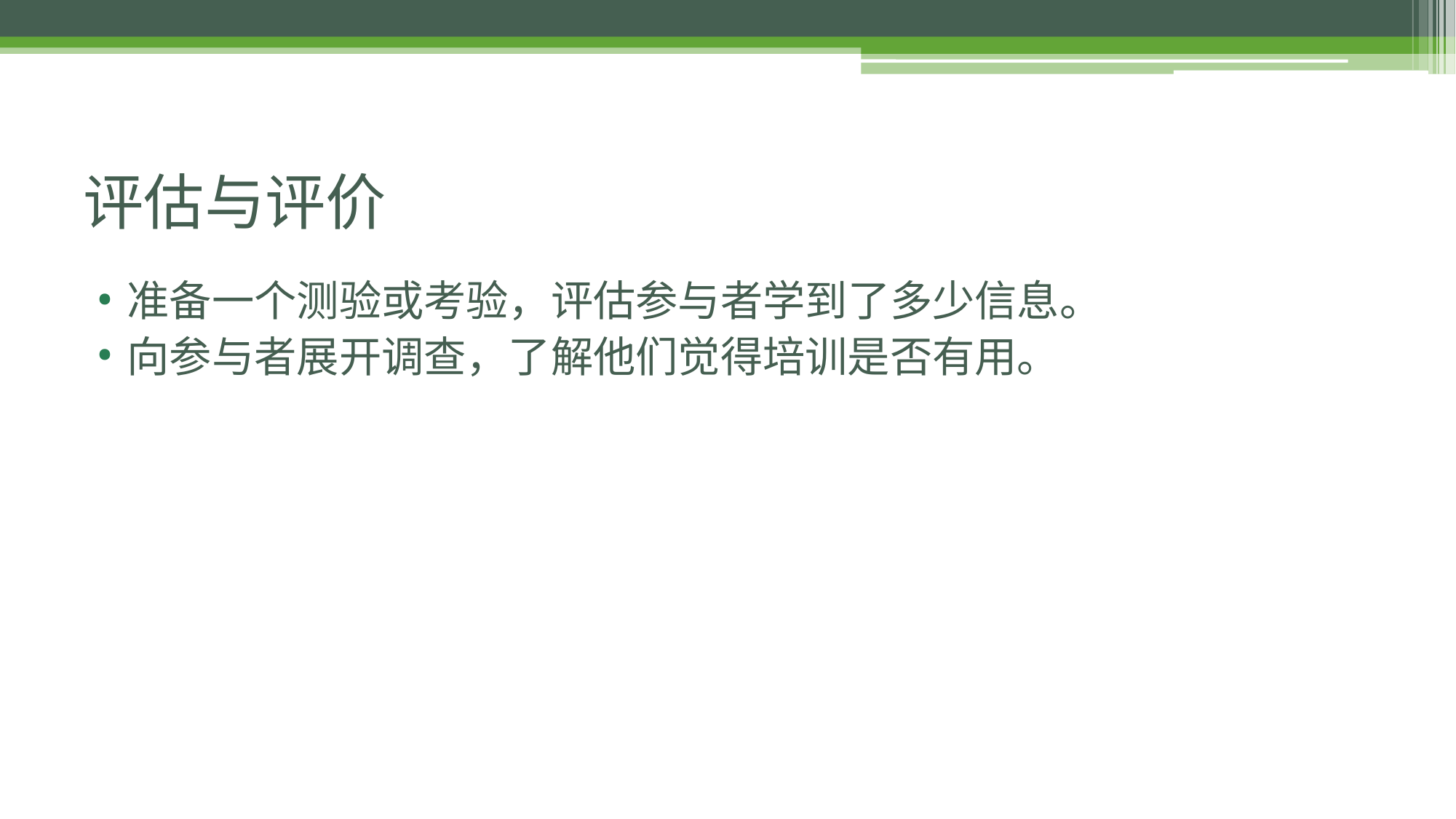

# 评估与评价
准备一个测验或考验，评估参与者学到了多少信息。
向参与者展开调查，了解他们觉得培训是否有用。